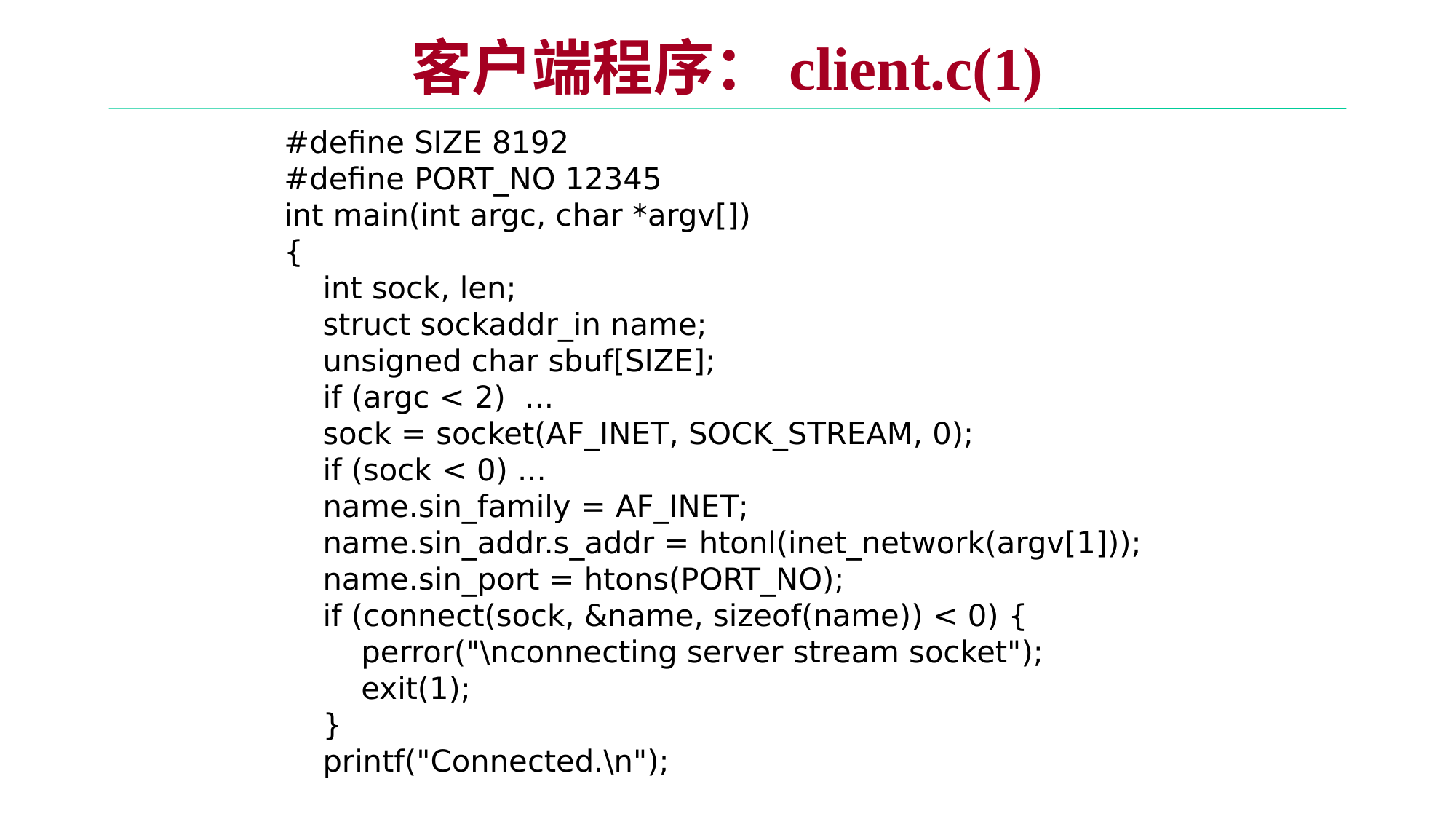

# 客户端程序：client.c(1)
 #define SIZE 8192
 #define PORT_NO 12345
 int main(int argc, char *argv[])
 {
     int sock, len;
     struct sockaddr_in name;
     unsigned char sbuf[SIZE];
     if (argc < 2)  ...
     sock = socket(AF_INET, SOCK_STREAM, 0);
     if (sock < 0) ...
     name.sin_family = AF_INET;
     name.sin_addr.s_addr = htonl(inet_network(argv[1]));
     name.sin_port = htons(PORT_NO);
     if (connect(sock, &name, sizeof(name)) < 0) {
         perror("\nconnecting server stream socket");
         exit(1);
     }
     printf("Connected.\n");